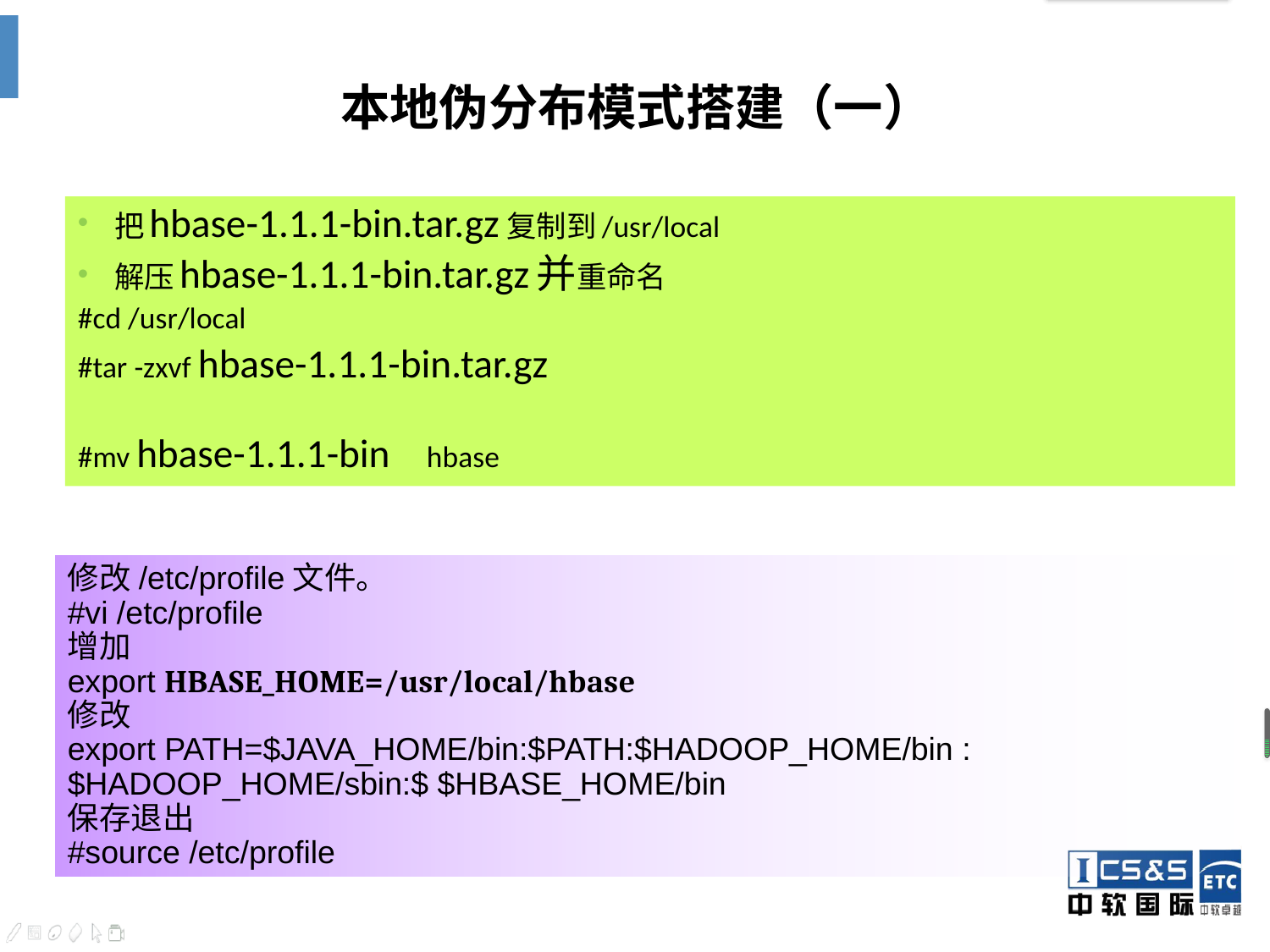

# 本地伪分布模式搭建（一）
把hbase-1.1.1-bin.tar.gz复制到/usr/local
解压hbase-1.1.1-bin.tar.gz并重命名
#cd /usr/local
#tar -zxvf hbase-1.1.1-bin.tar.gz

#mv hbase-1.1.1-bin    hbase
修改/etc/profile文件。
#vi /etc/profile
增加
export HBASE_HOME=/usr/local/hbase
修改
export PATH=$JAVA_HOME/bin:$PATH:$HADOOP_HOME/bin :$HADOOP_HOME/sbin:$ $HBASE_HOME/bin
保存退出
#source /etc/profile